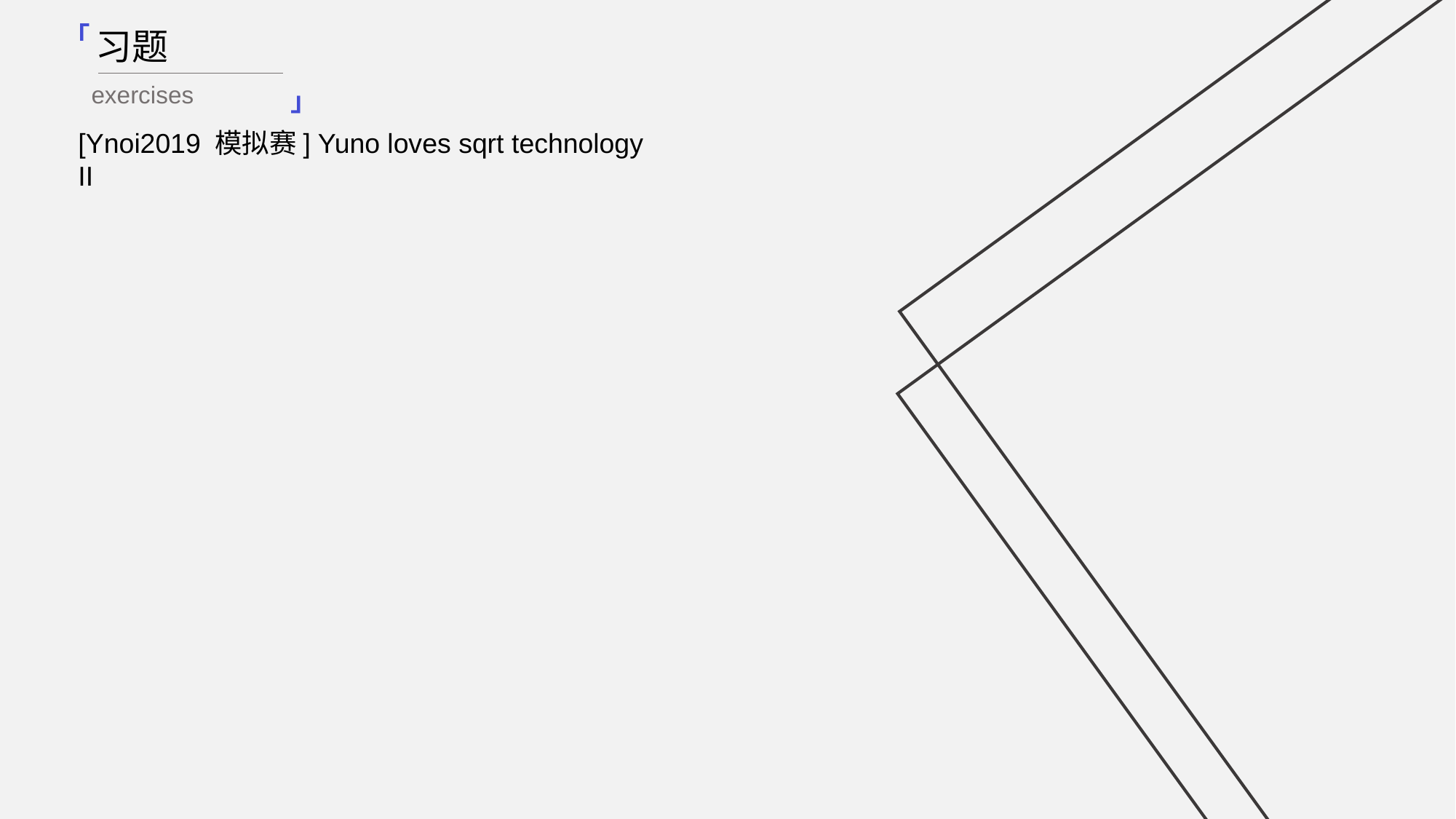

「
习题
exercises
」

[Ynoi2019 模拟赛] Yuno loves sqrt technology II